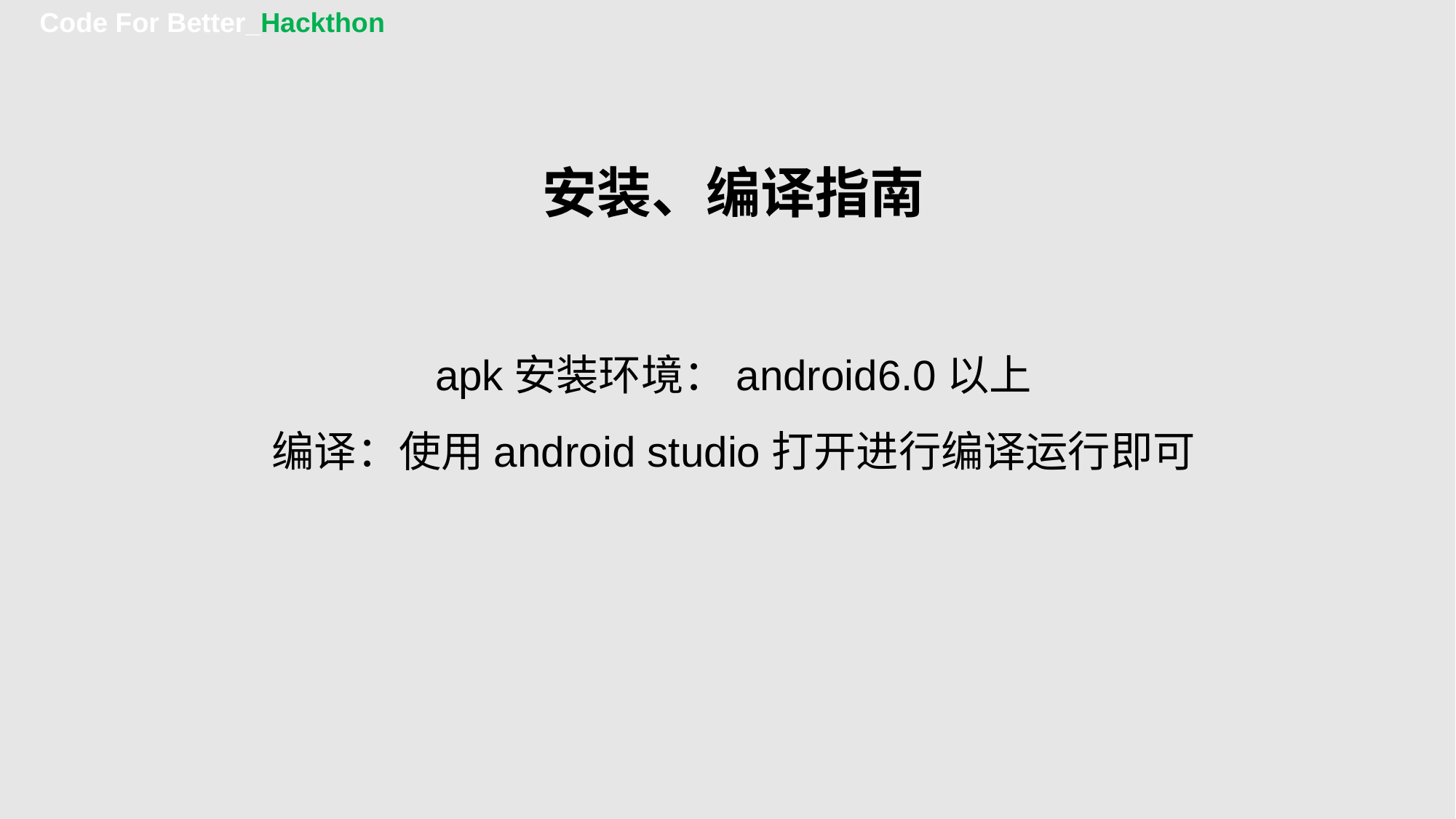

Code For Better_Hackthon
安装、编译指南

apk安装环境：android6.0以上
编译：使用android studio打开进行编译运行即可